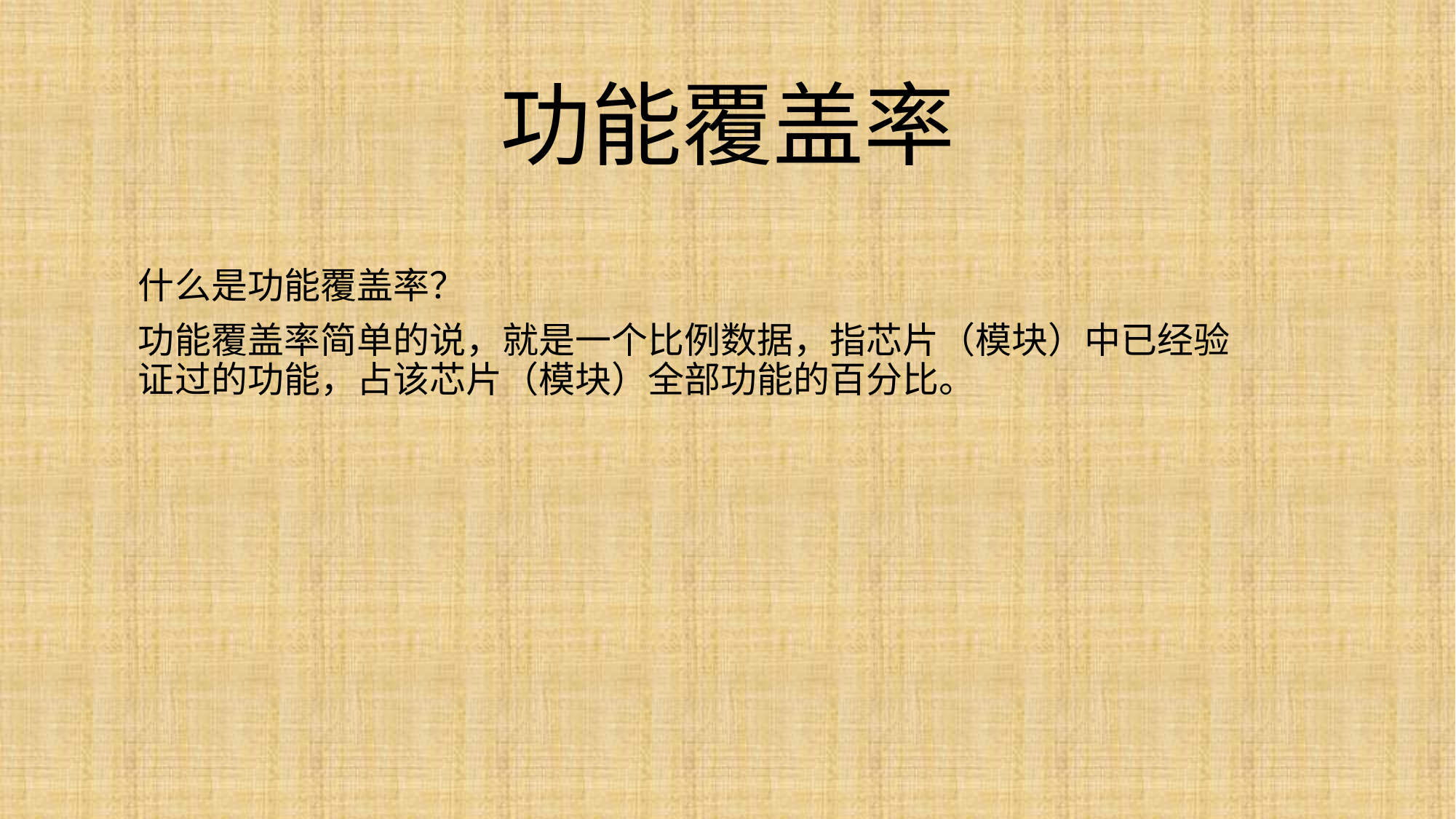

# 功能覆盖率
什么是功能覆盖率？
功能覆盖率简单的说，就是一个比例数据，指芯片（模块）中已经验证过的功能，占该芯片（模块）全部功能的百分比。